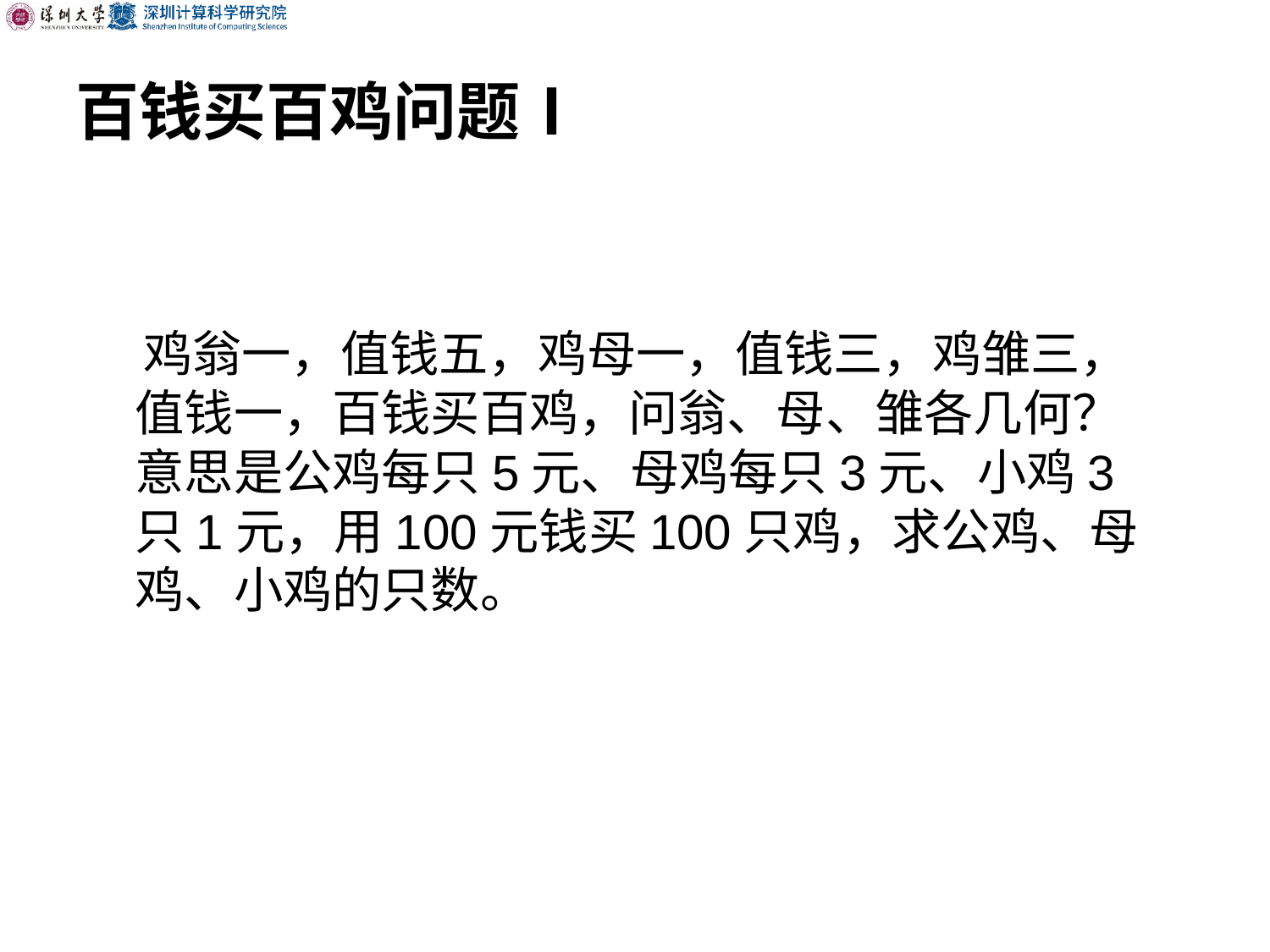

百钱买百鸡问题Ⅰ
    鸡翁一，值钱五，鸡母一，值钱三，鸡雏三，值钱一，百钱买百鸡，问翁、母、雏各几何？意思是公鸡每只5元、母鸡每只3元、小鸡3只1元，用100元钱买100只鸡，求公鸡、母鸡、小鸡的只数。